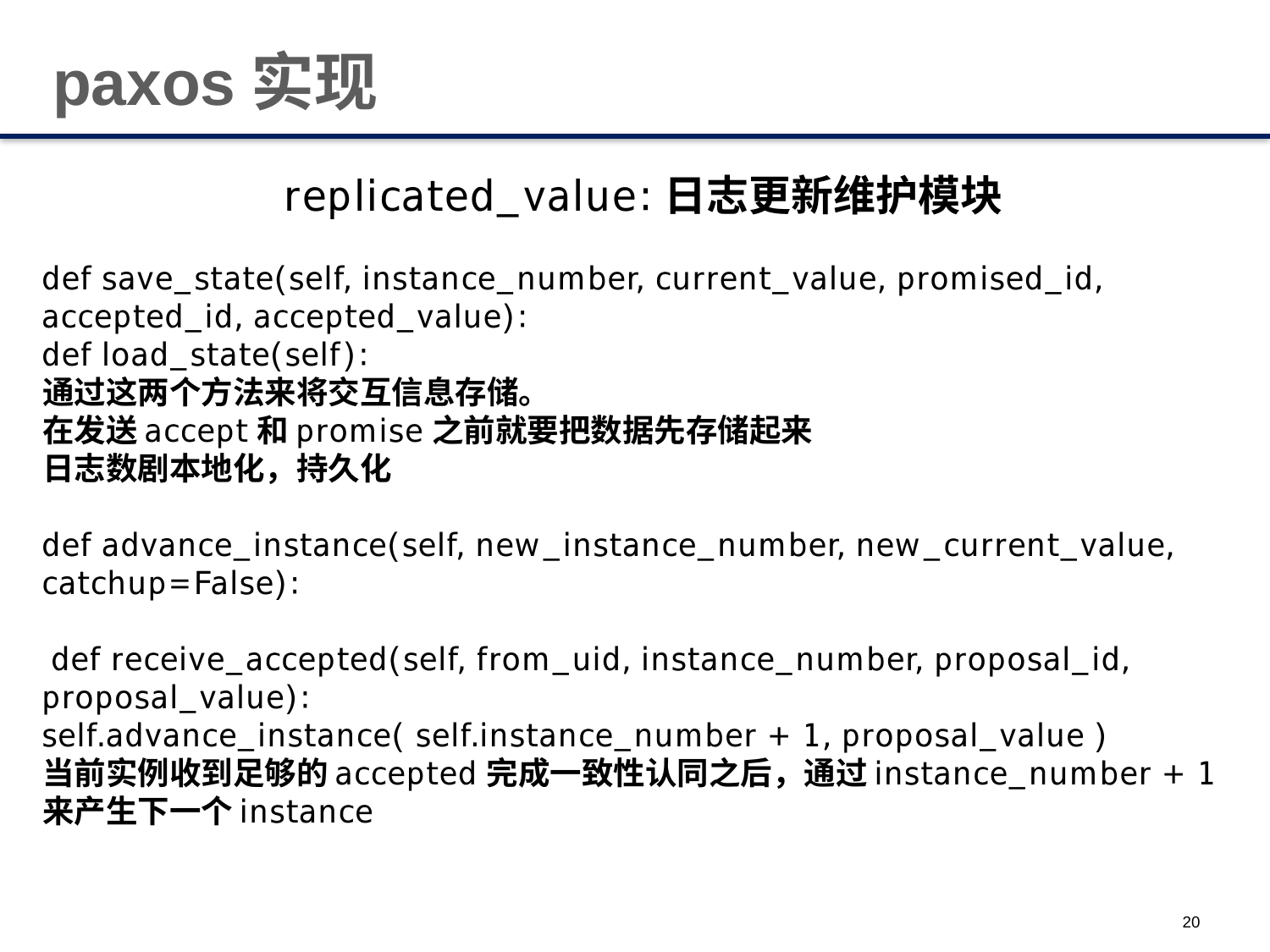

paxos实现
replicated_value:日志更新维护模块

def save_state(self, instance_number, current_value, promised_id, accepted_id, accepted_value):
def load_state(self):
通过这两个方法来将交互信息存储。
在发送accept和promise之前就要把数据先存储起来
日志数剧本地化，持久化

def advance_instance(self, new_instance_number, new_current_value, catchup=False):

 def receive_accepted(self, from_uid, instance_number, proposal_id, proposal_value):
self.advance_instance( self.instance_number + 1, proposal_value )
当前实例收到足够的accepted完成一致性认同之后，通过instance_number + 1来产生下一个instance